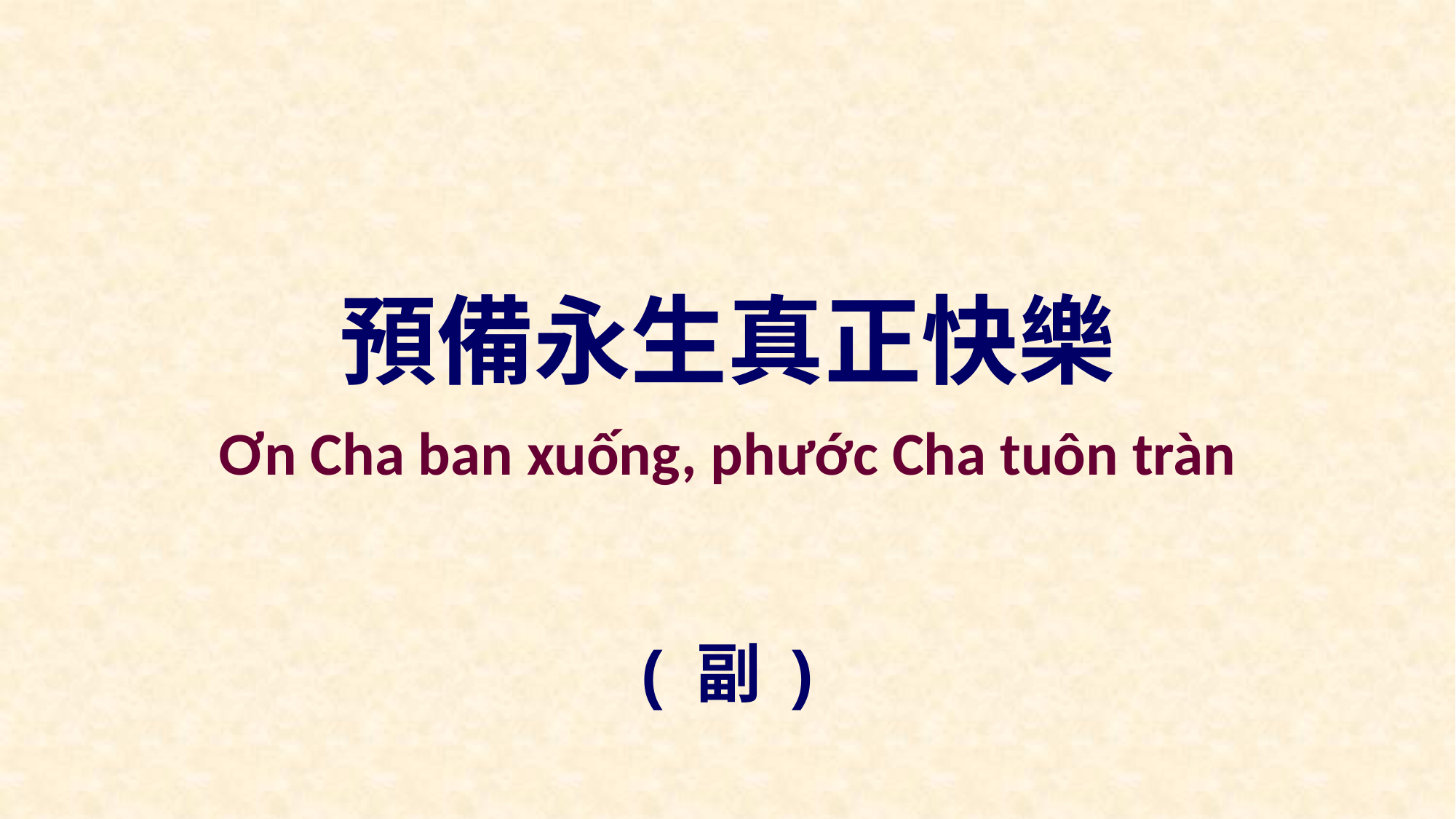

預備永生真正快樂
Ơn Cha ban xuống, phước Cha tuôn tràn
( 副 )